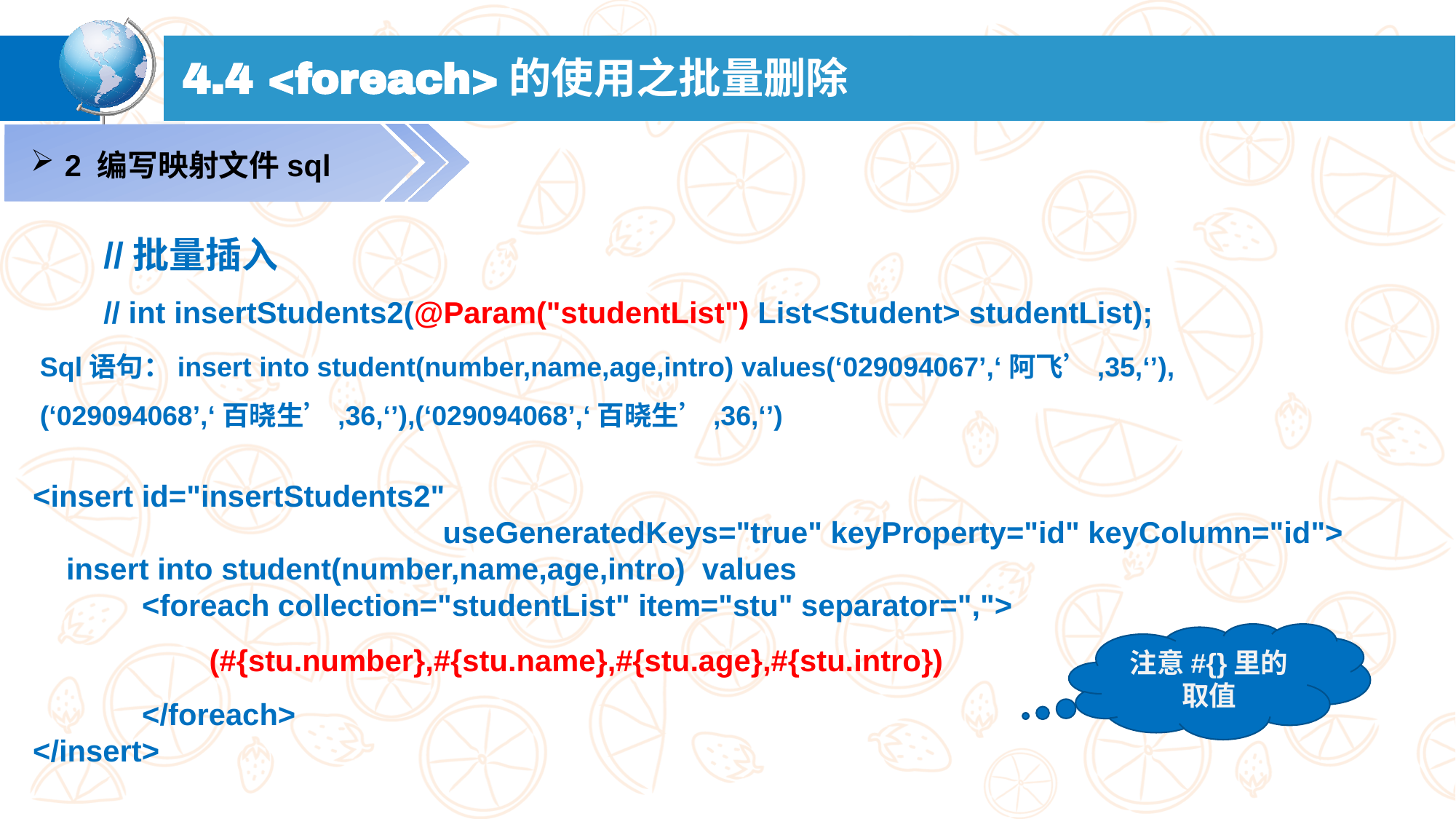

# 4.4 <foreach>的使用之批量删除

2 编写映射文件sql
//批量插入
// int insertStudents2(@Param("studentList") List<Student> studentList);

Sql语句：insert into student(number,name,age,intro) values(‘029094067’,‘阿飞’,35,‘’),
(‘029094068’,‘百晓生’,36,‘’),(‘029094068’,‘百晓生’,36,‘’)
<insert id="insertStudents2"
                                                 useGeneratedKeys="true" keyProperty="id" keyColumn="id">
    insert into student(number,name,age,intro)  values
    	<foreach collection="studentList" item="stu" separator=",">
    	</foreach>
</insert>
注意#{}里的取值
(#{stu.number},#{stu.name},#{stu.age},#{stu.intro})